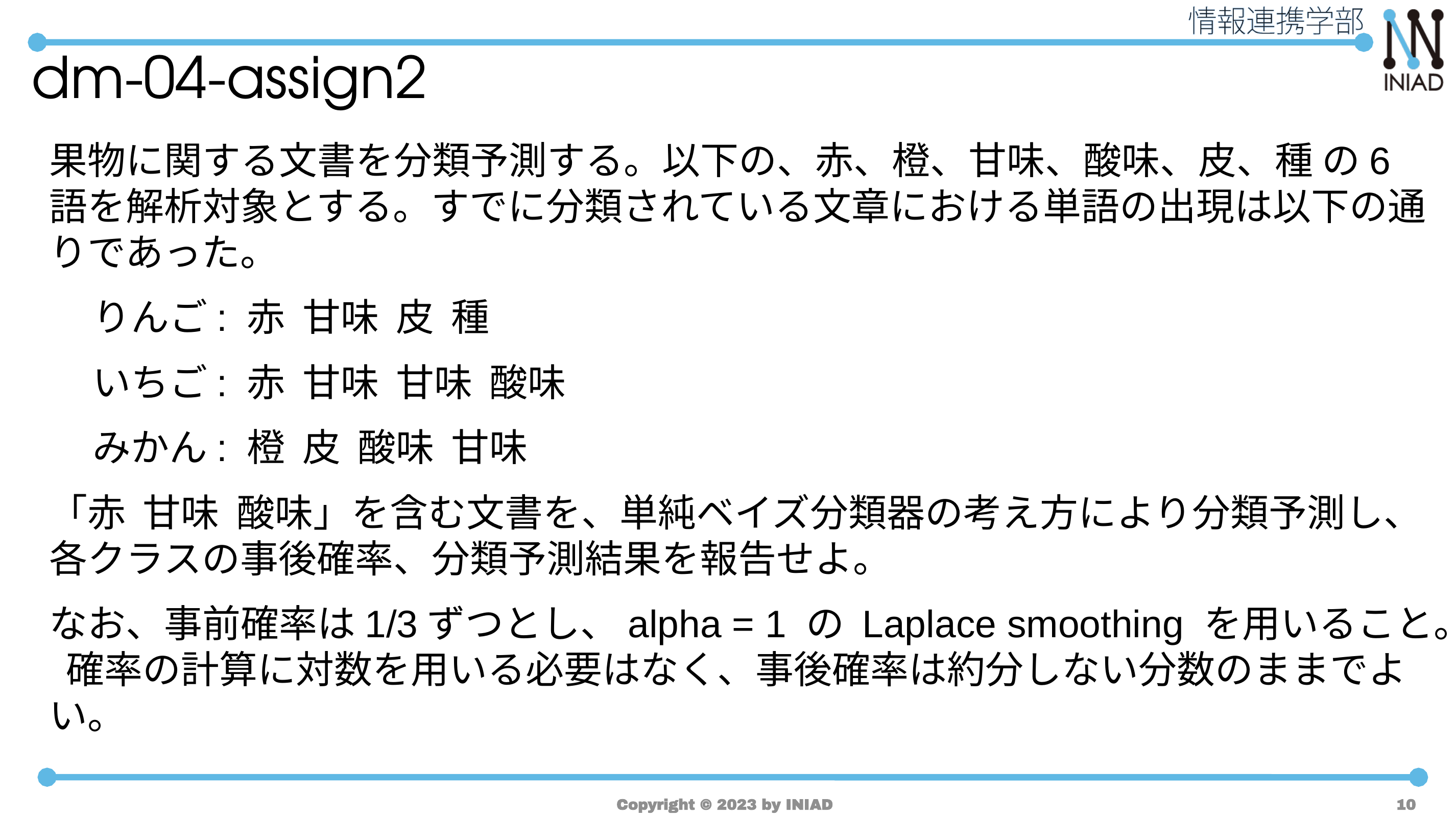

# dm-04-assign2
果物に関する文書を分類予測する。以下の、赤、橙、甘味、酸味、皮、種 の6語を解析対象とする。すでに分類されている文章における単語の出現は以下の通りであった。
    りんご: 赤  甘味  皮  種
    いちご: 赤  甘味  甘味  酸味
    みかん: 橙  皮  酸味  甘味
「赤  甘味  酸味」を含む文書を、単純ベイズ分類器の考え方により分類予測し、各クラスの事後確率、分類予測結果を報告せよ。
なお、事前確率は1/3ずつとし、alpha = 1 の Laplace smoothing を用いること。  確率の計算に対数を用いる必要はなく、事後確率は約分しない分数のままでよい。
Copyright © 2023 by INIAD
10